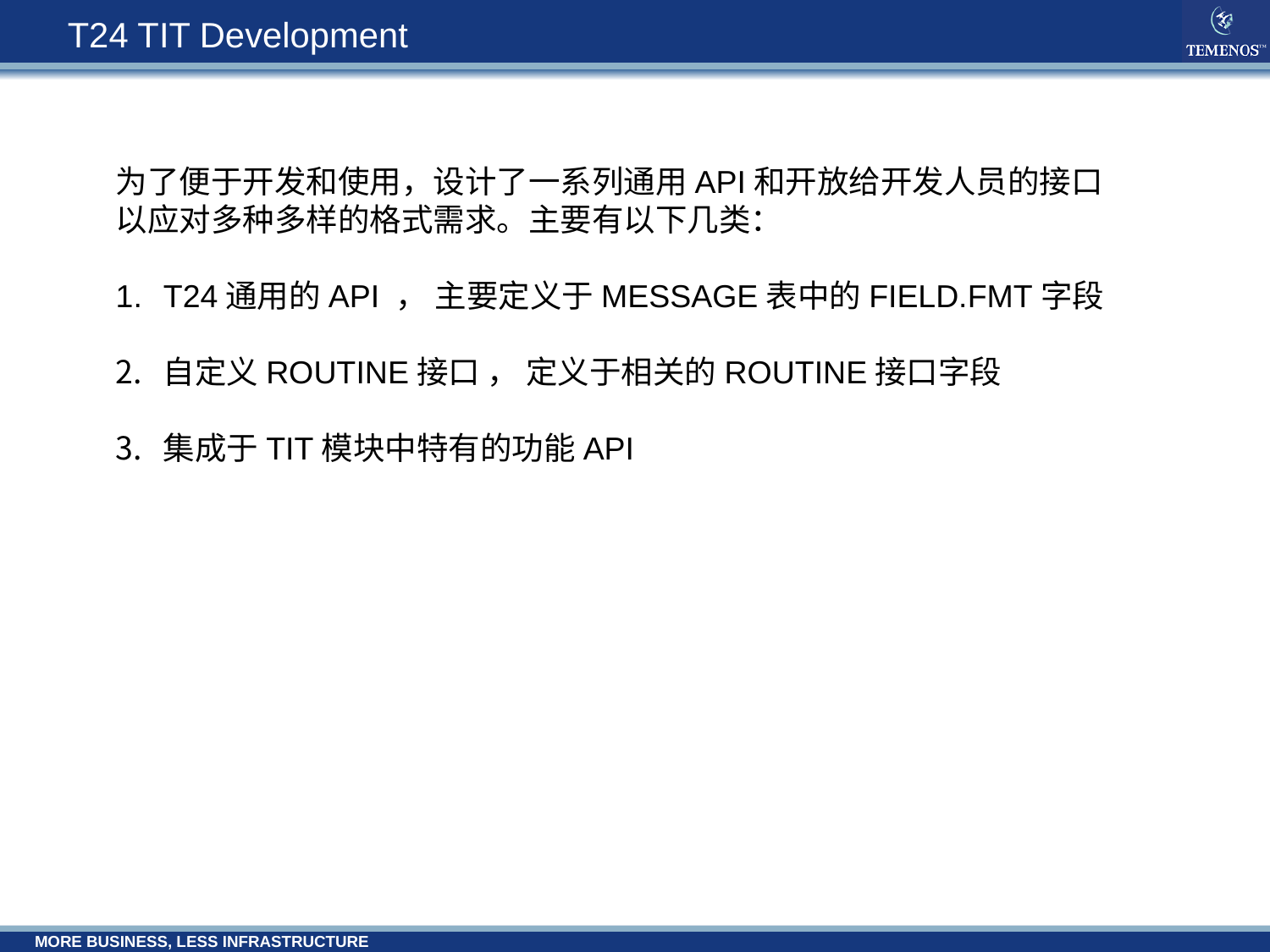

# T24 TIT Development
为了便于开发和使用，设计了一系列通用API和开放给开发人员的接口以应对多种多样的格式需求。主要有以下几类：

T24通用的API ， 主要定义于MESSAGE表中的FIELD.FMT字段

自定义ROUTINE接口 ， 定义于相关的ROUTINE接口字段

集成于TIT模块中特有的功能API